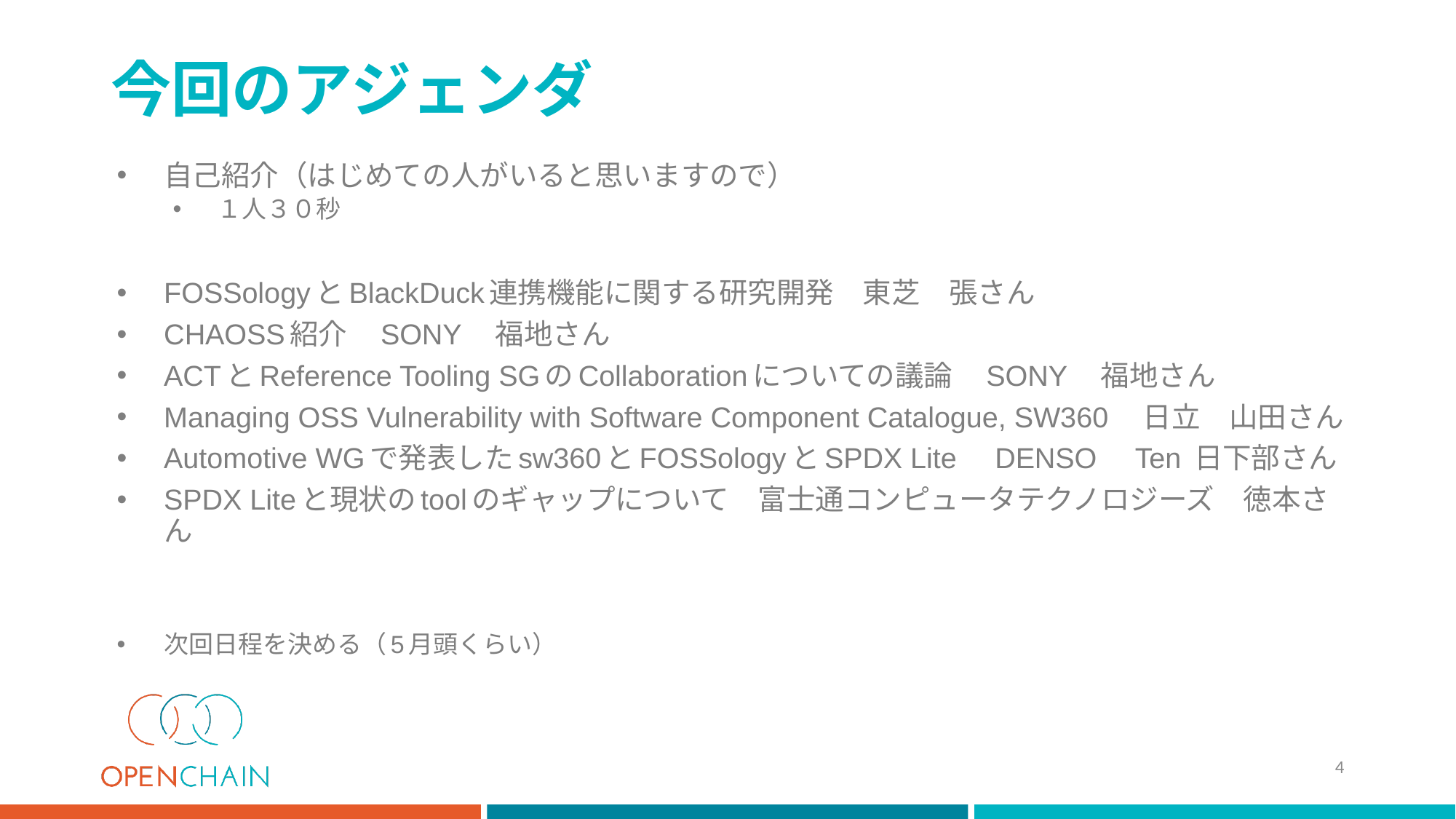

# 今回のアジェンダ
自己紹介（はじめての人がいると思いますので）
１人３０秒

FOSSologyとBlackDuck連携機能に関する研究開発　東芝　張さん
CHAOSS紹介　SONY　福地さん
ACTとReference Tooling SGのCollaborationについての議論　SONY　福地さん
Managing OSS Vulnerability with Software Component Catalogue, SW360　日立　山田さん
Automotive WGで発表したsw360とFOSSologyとSPDX Lite　DENSO　Ten 日下部さん
SPDX Liteと現状のtoolのギャップについて　富士通コンピュータテクノロジーズ　徳本さん

次回日程を決める（5月頭くらい）

4